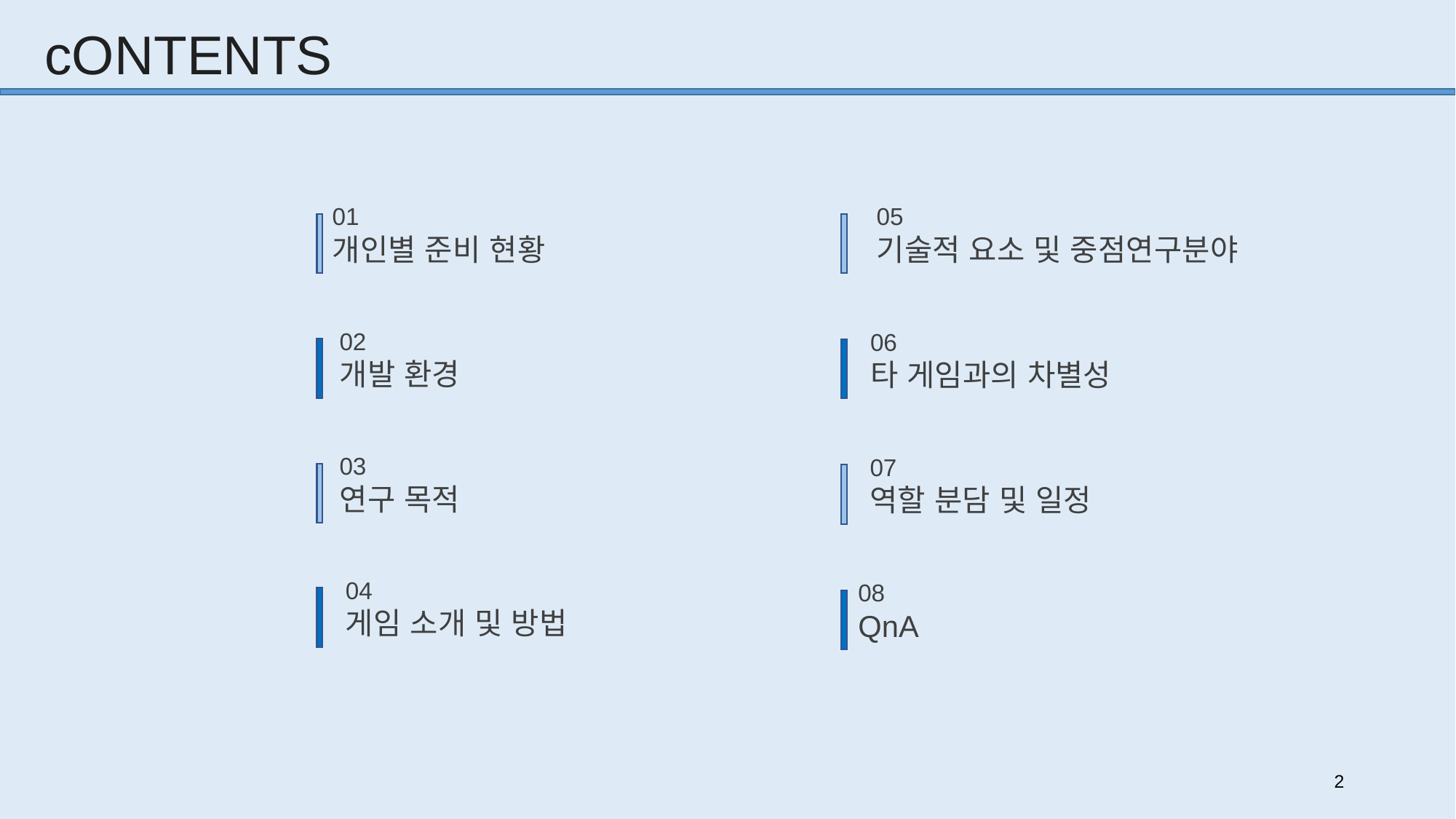

cONTENTS

01
개인별 준비 현황
05
기술적 요소 및 중점연구분야

02
개발 환경
06
타 게임과의 차별성

03
연구 목적
07
역할 분담 및 일정

04
게임 소개 및 방법
08
QnA

2